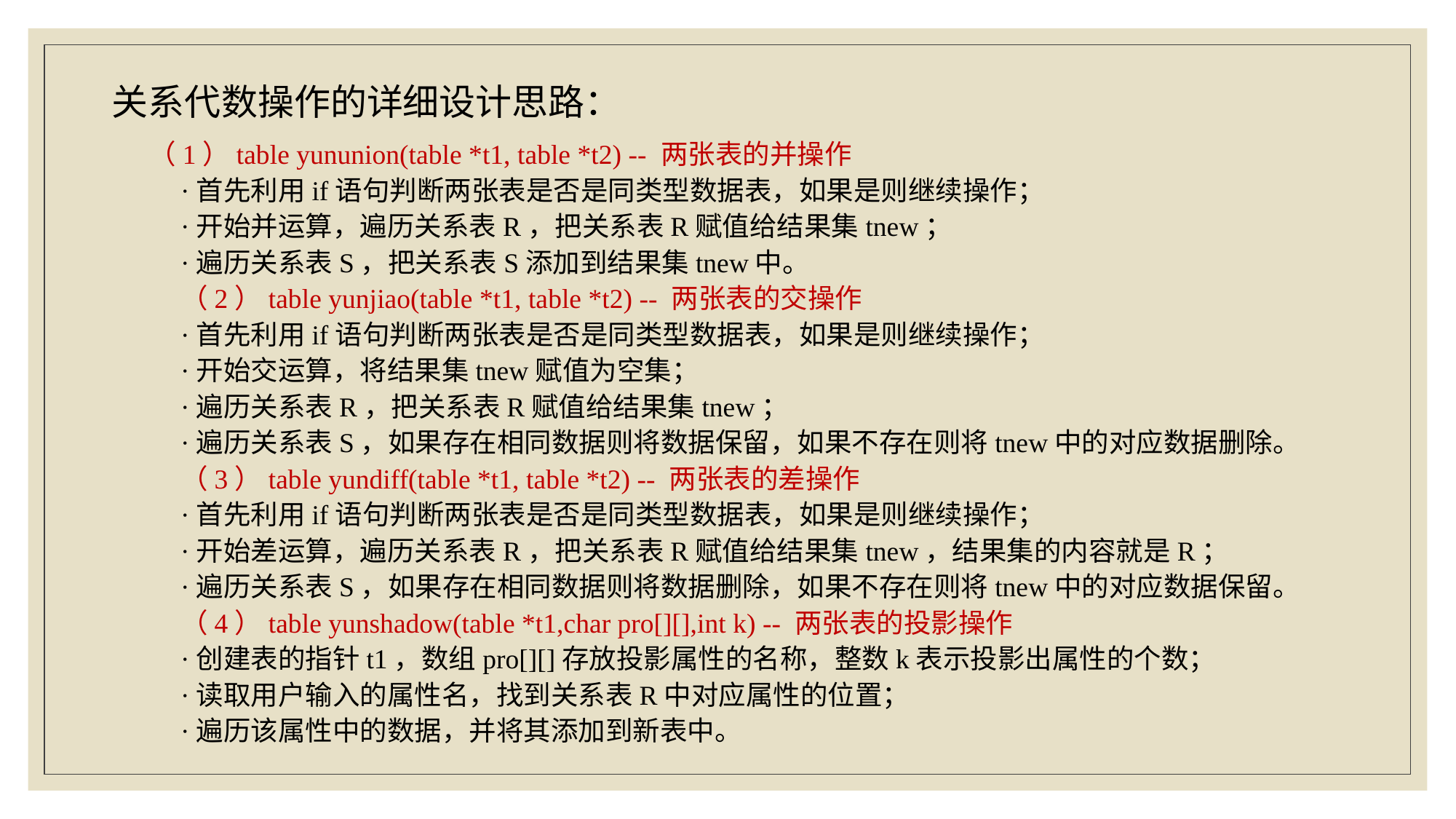

关系代数操作的详细设计思路：
（1）table yununion(table *t1, table *t2) -- 两张表的并操作
·首先利用if语句判断两张表是否是同类型数据表，如果是则继续操作；
·开始并运算，遍历关系表R，把关系表R赋值给结果集tnew；
·遍历关系表S，把关系表S添加到结果集tnew中。
（2）table yunjiao(table *t1, table *t2) -- 两张表的交操作
·首先利用if语句判断两张表是否是同类型数据表，如果是则继续操作；
·开始交运算，将结果集tnew赋值为空集；
·遍历关系表R，把关系表R赋值给结果集tnew；
·遍历关系表S，如果存在相同数据则将数据保留，如果不存在则将tnew中的对应数据删除。
（3）table yundiff(table *t1, table *t2) -- 两张表的差操作
·首先利用if语句判断两张表是否是同类型数据表，如果是则继续操作；
·开始差运算，遍历关系表R，把关系表R赋值给结果集tnew，结果集的内容就是R；
·遍历关系表S，如果存在相同数据则将数据删除，如果不存在则将tnew中的对应数据保留。
（4）table yunshadow(table *t1,char pro[][],int k) -- 两张表的投影操作
·创建表的指针t1，数组pro[][]存放投影属性的名称，整数k表示投影出属性的个数；
·读取用户输入的属性名，找到关系表R中对应属性的位置；
·遍历该属性中的数据，并将其添加到新表中。